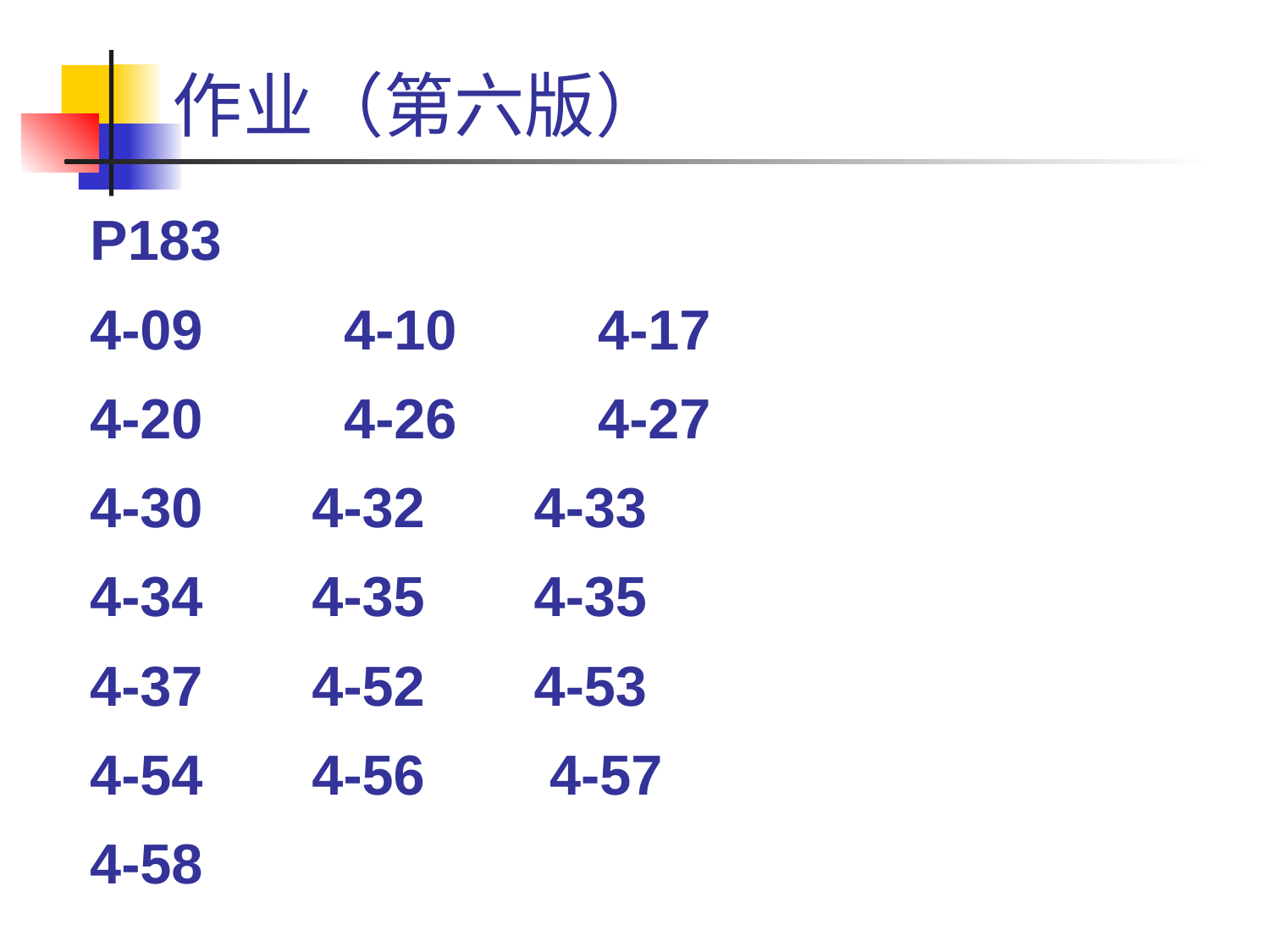

# 作业（第六版）
P183
4-09		4-10		4-17
4-20		4-26		4-27
4-30       4-32       4-33
4-34       4-35       4-35
4-37       4-52       4-53
4-54       4-56        4-57
4-58